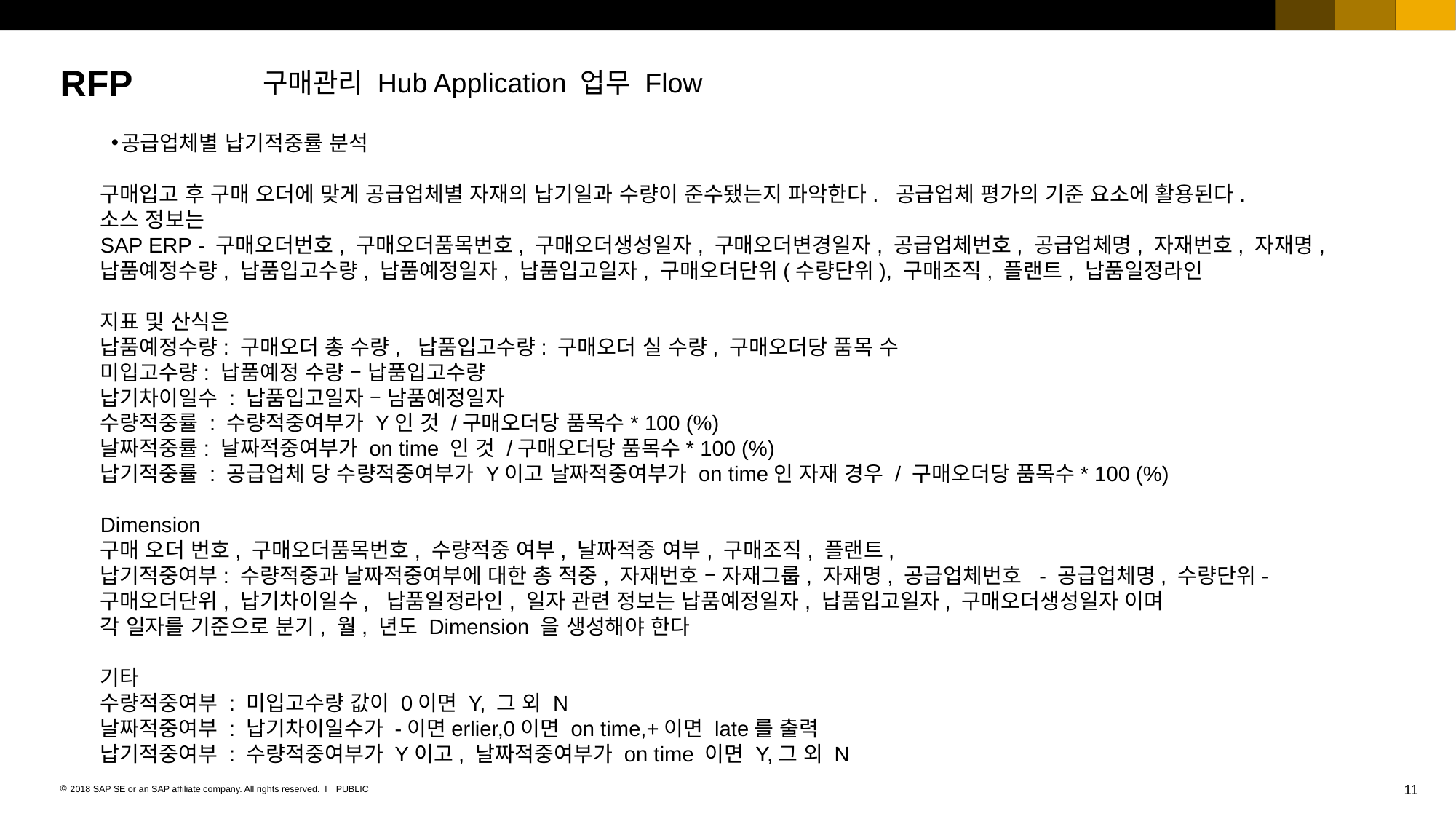

# RFP
구매관리 Hub Application 업무 Flow
공급업체별 납기적중률 분석

구매입고 후 구매 오더에 맞게 공급업체별 자재의 납기일과 수량이 준수됐는지 파악한다.  공급업체 평가의 기준 요소에 활용된다.
소스 정보는
SAP ERP - 구매오더번호, 구매오더품목번호, 구매오더생성일자, 구매오더변경일자, 공급업체번호, 공급업체명, 자재번호, 자재명, 납품예정수량, 납품입고수량, 납품예정일자, 납품입고일자, 구매오더단위(수량단위), 구매조직, 플랜트, 납품일정라인

지표 및 산식은
납품예정수량: 구매오더 총 수량,  납품입고수량: 구매오더 실 수량, 구매오더당 품목 수
미입고수량: 납품예정 수량 – 납품입고수량
납기차이일수 : 납품입고일자 – 남품예정일자
수량적중률 : 수량적중여부가 Y인 것 /구매오더당 품목수* 100 (%)
날짜적중률: 날짜적중여부가 on time 인 것 /구매오더당 품목수* 100 (%)
납기적중률 : 공급업체 당 수량적중여부가 Y이고 날짜적중여부가 on time인 자재 경우 / 구매오더당 품목수* 100 (%)

Dimension
구매 오더 번호, 구매오더품목번호, 수량적중 여부, 날짜적중 여부, 구매조직, 플랜트,
납기적중여부: 수량적중과 날짜적중여부에 대한 총 적중, 자재번호 – 자재그룹, 자재명, 공급업체번호  - 공급업체명, 수량단위-구매오더단위, 납기차이일수,  납품일정라인, 일자 관련 정보는 납품예정일자, 납품입고일자, 구매오더생성일자 이며
각 일자를 기준으로 분기, 월, 년도 Dimension 을 생성해야 한다

기타
수량적중여부 : 미입고수량 값이 0이면 Y, 그 외 N
날짜적중여부 : 납기차이일수가 -이면erlier,0이면 on time,+이면 late를 출력
납기적중여부 : 수량적중여부가 Y이고, 날짜적중여부가 on time 이면 Y,그 외 N